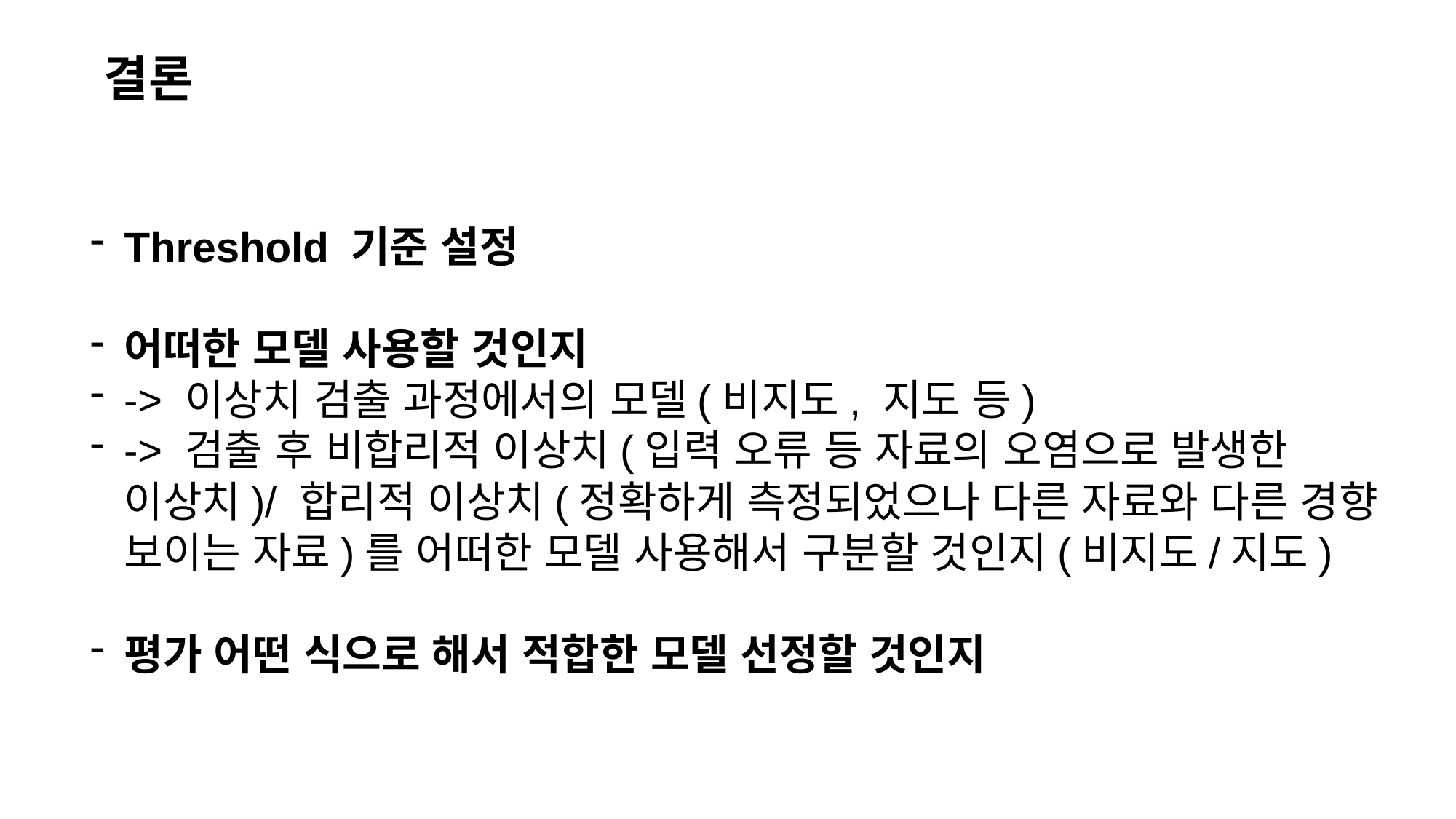

결론

Threshold 기준 설정

어떠한 모델 사용할 것인지
-> 이상치 검출 과정에서의 모델(비지도, 지도 등)
-> 검출 후 비합리적 이상치(입력 오류 등 자료의 오염으로 발생한 이상치)/ 합리적 이상치(정확하게 측정되었으나 다른 자료와 다른 경향 보이는 자료)를 어떠한 모델 사용해서 구분할 것인지(비지도/지도)

평가 어떤 식으로 해서 적합한 모델 선정할 것인지